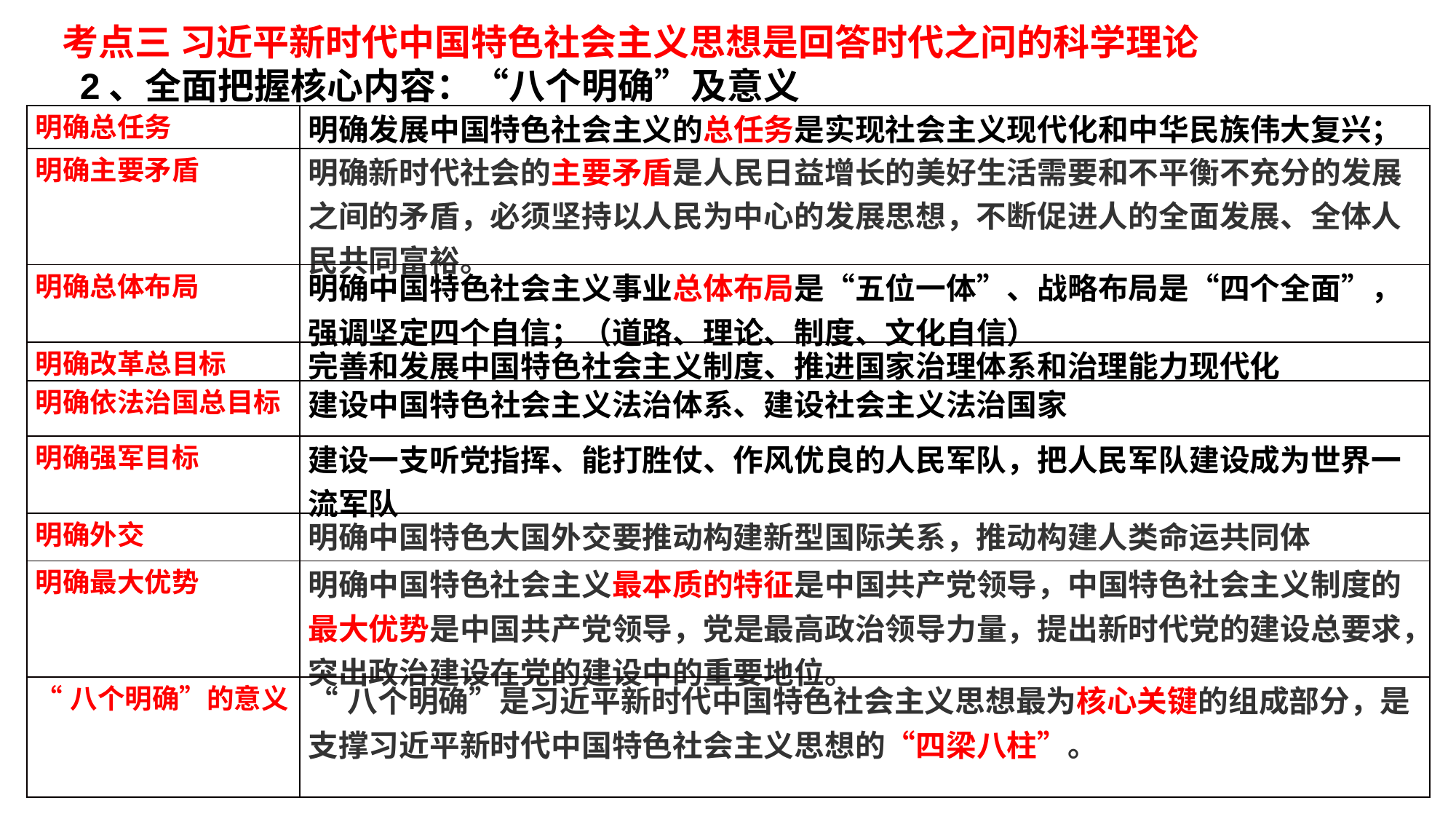

考点三 习近平新时代中国特色社会主义思想是回答时代之问的科学理论
2、全面把握核心内容：“八个明确”及意义

| 明确总任务 | 明确发展中国特色社会主义的总任务是实现社会主义现代化和中华民族伟大复兴； |
| --- | --- |
| 明确主要矛盾 | 明确新时代社会的主要矛盾是人民日益增长的美好生活需要和不平衡不充分的发展之间的矛盾，必须坚持以人民为中心的发展思想，不断促进人的全面发展、全体人民共同富裕。 |
| 明确总体布局 | 明确中国特色社会主义事业总体布局是“五位一体”、战略布局是“四个全面”，强调坚定四个自信；（道路、理论、制度、文化自信） |
| 明确改革总目标 | 完善和发展中国特色社会主义制度、推进国家治理体系和治理能力现代化 |
| 明确依法治国总目标 | 建设中国特色社会主义法治体系、建设社会主义法治国家 |
| 明确强军目标 | 建设一支听党指挥、能打胜仗、作风优良的人民军队，把人民军队建设成为世界一流军队 |
| 明确外交 | 明确中国特色大国外交要推动构建新型国际关系，推动构建人类命运共同体 |
| 明确最大优势 | 明确中国特色社会主义最本质的特征是中国共产党领导，中国特色社会主义制度的最大优势是中国共产党领导，党是最高政治领导力量，提出新时代党的建设总要求，突出政治建设在党的建设中的重要地位。 |
| “八个明确”的意义 | “八个明确”是习近平新时代中国特色社会主义思想最为核心关键的组成部分，是支撑习近平新时代中国特色社会主义思想的“四梁八柱”。 |